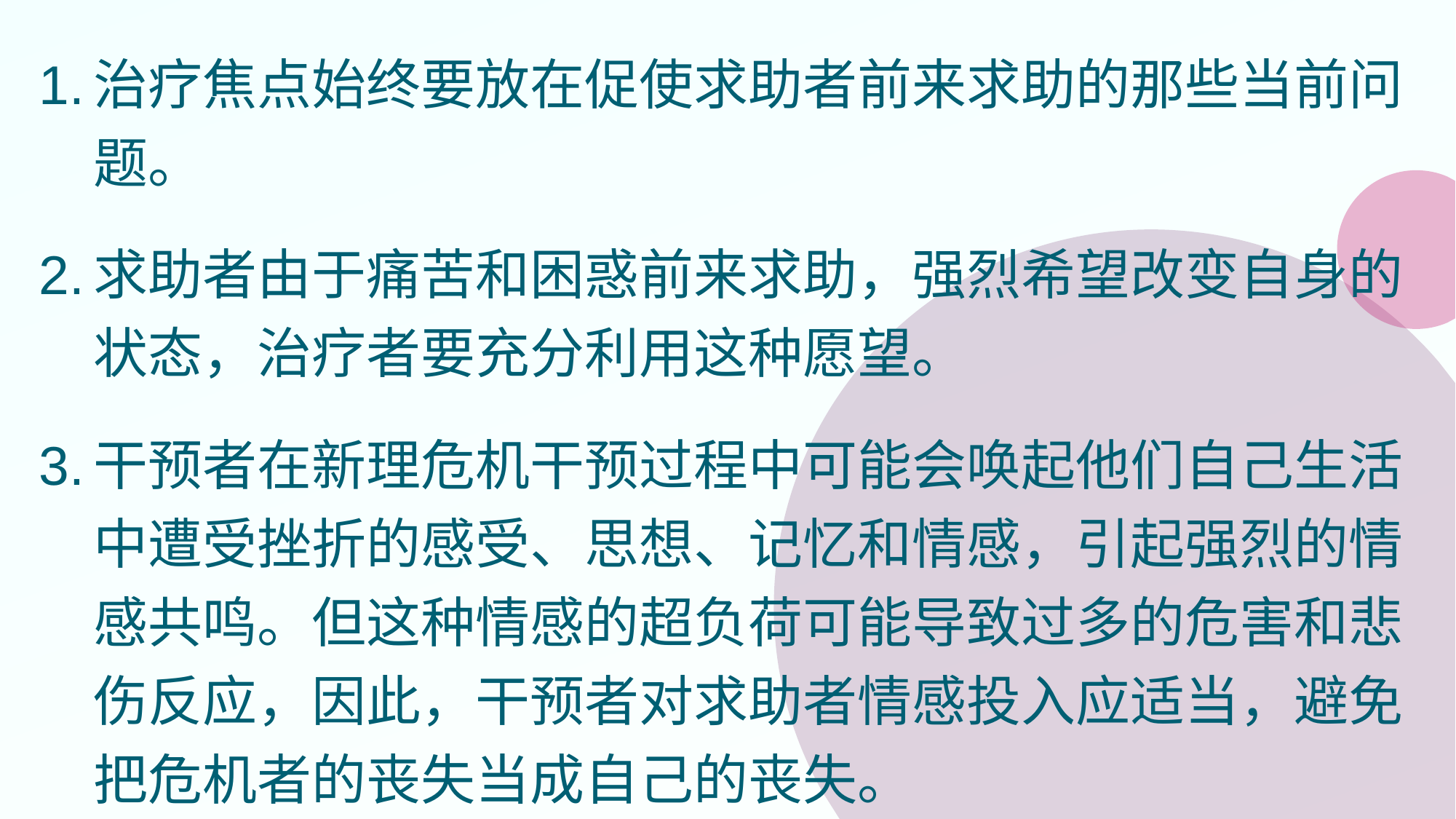

治疗焦点始终要放在促使求助者前来求助的那些当前问题。
求助者由于痛苦和困惑前来求助，强烈希望改变自身的状态，治疗者要充分利用这种愿望。
干预者在新理危机干预过程中可能会唤起他们自己生活中遭受挫折的感受、思想、记忆和情感，引起强烈的情感共鸣。但这种情感的超负荷可能导致过多的危害和悲伤反应，因此，干预者对求助者情感投入应适当，避免把危机者的丧失当成自己的丧失。